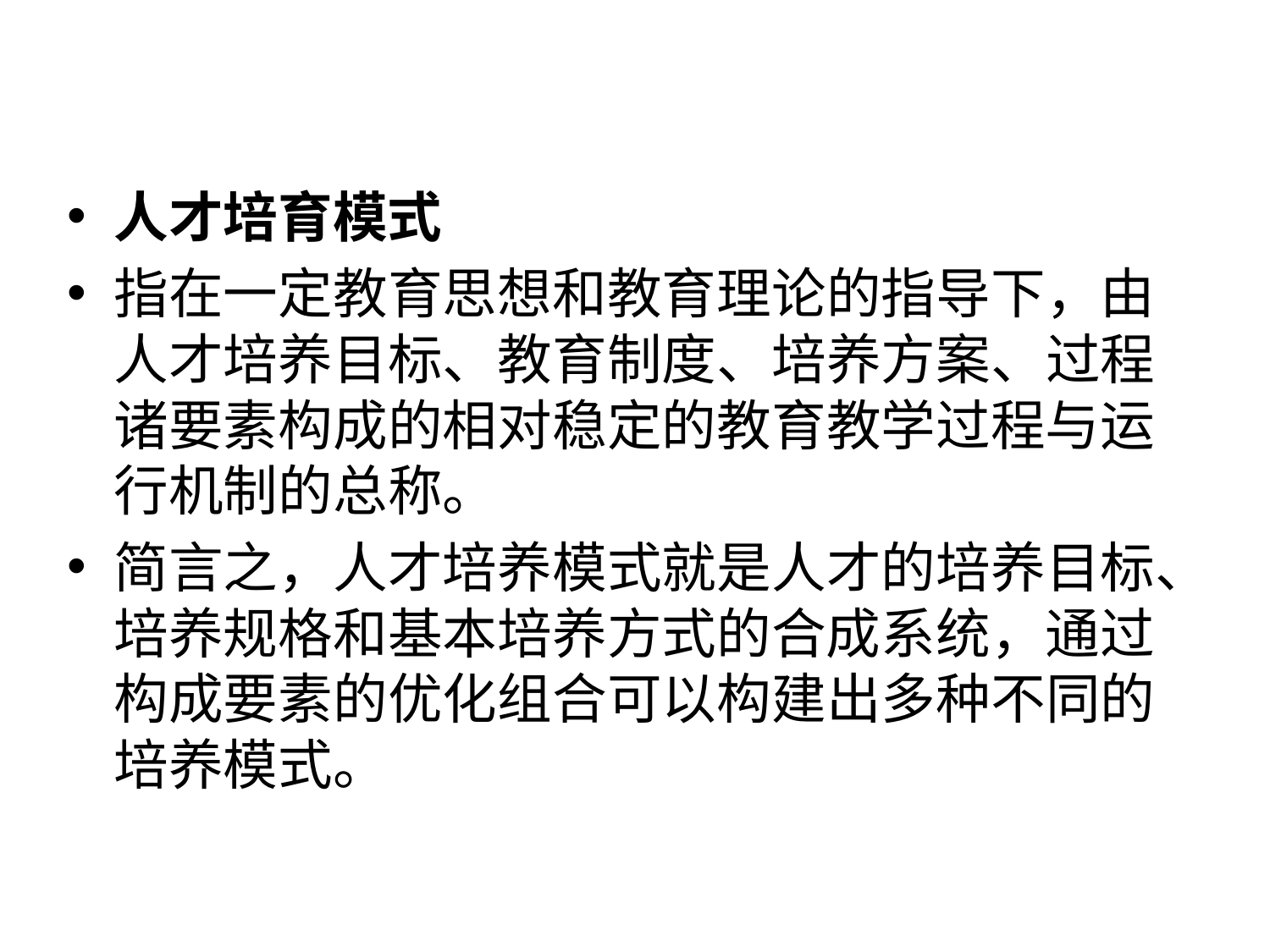

人才培育模式
指在一定教育思想和教育理论的指导下，由人才培养目标、教育制度、培养方案、过程诸要素构成的相对稳定的教育教学过程与运行机制的总称。
简言之，人才培养模式就是人才的培养目标、培养规格和基本培养方式的合成系统，通过构成要素的优化组合可以构建出多种不同的培养模式。